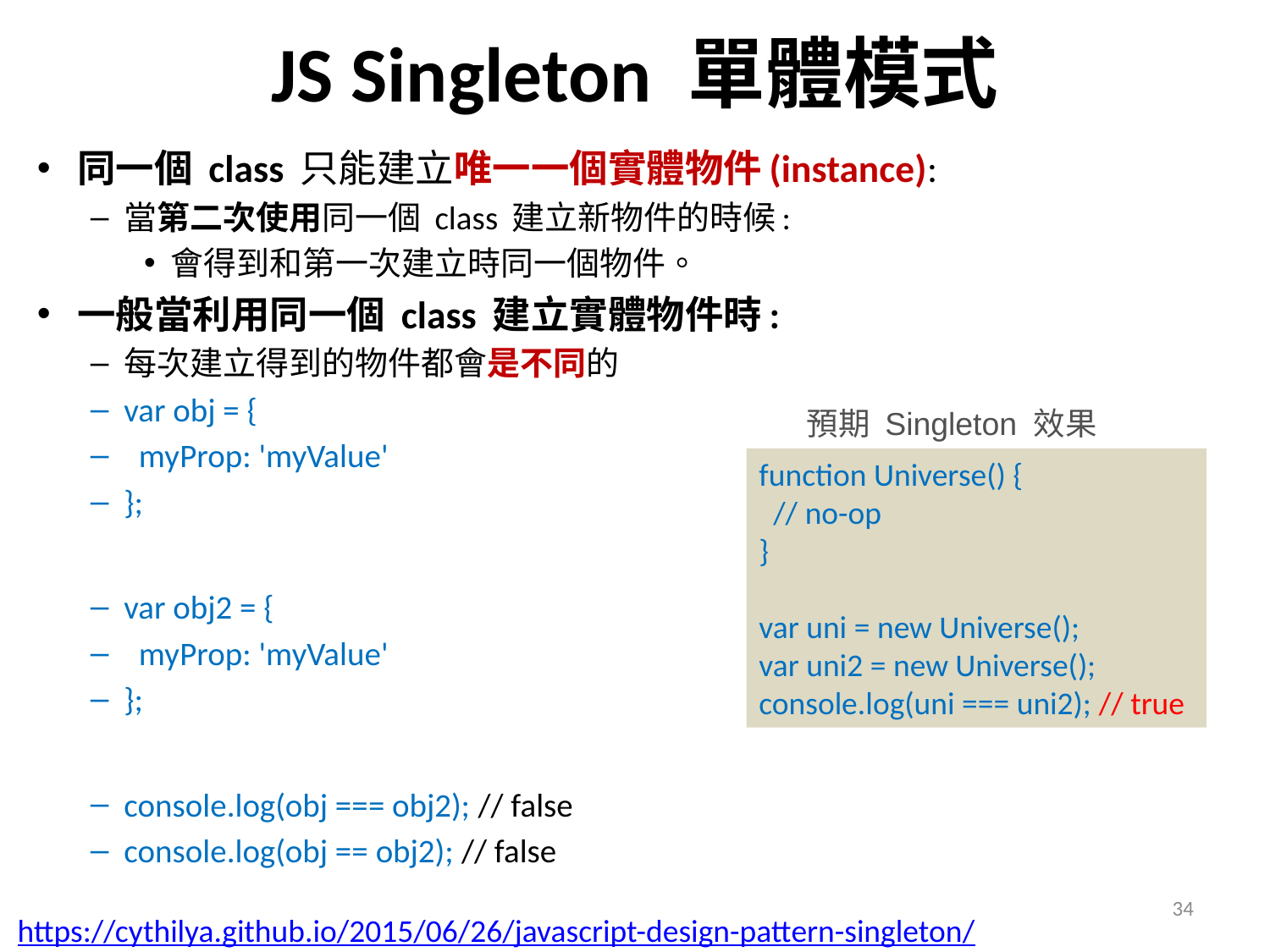

# JS Singleton 單體模式
同一個 class 只能建立唯一一個實體物件(instance):
當第二次使用同一個 class 建立新物件的時候:
會得到和第一次建立時同一個物件。
一般當利用同一個 class 建立實體物件時:
每次建立得到的物件都會是不同的
var obj = {
  myProp: 'myValue'
};

var obj2 = {
  myProp: 'myValue'
};

console.log(obj === obj2); // false
console.log(obj == obj2); // false
預期 Singleton 效果
function Universe() {
  // no-op
}

var uni = new Universe();
var uni2 = new Universe();
console.log(uni === uni2); // true
34
https://cythilya.github.io/2015/06/26/javascript-design-pattern-singleton/